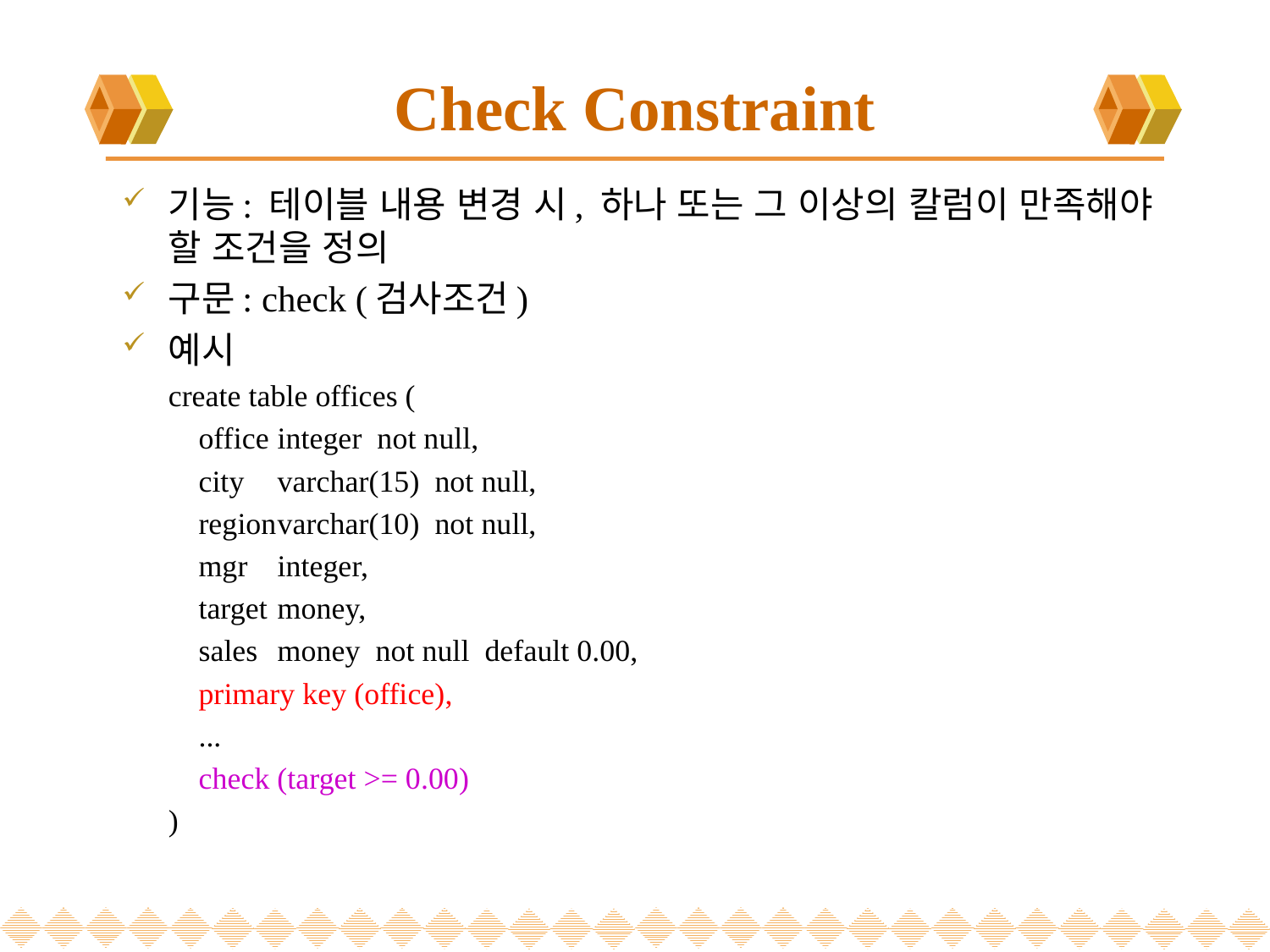

# Check Constraint
기능: 테이블 내용 변경 시, 하나 또는 그 이상의 칼럼이 만족해야 할 조건을 정의
구문: check (검사조건)
예시
create table offices (
    office	integer  not null,
    city	varchar(15)  not null,
    region	varchar(10)  not null,
    mgr	integer,
    target	money,
    sales	money  not null  default 0.00,
    primary key (office),
    ...
    check (target >= 0.00)
)